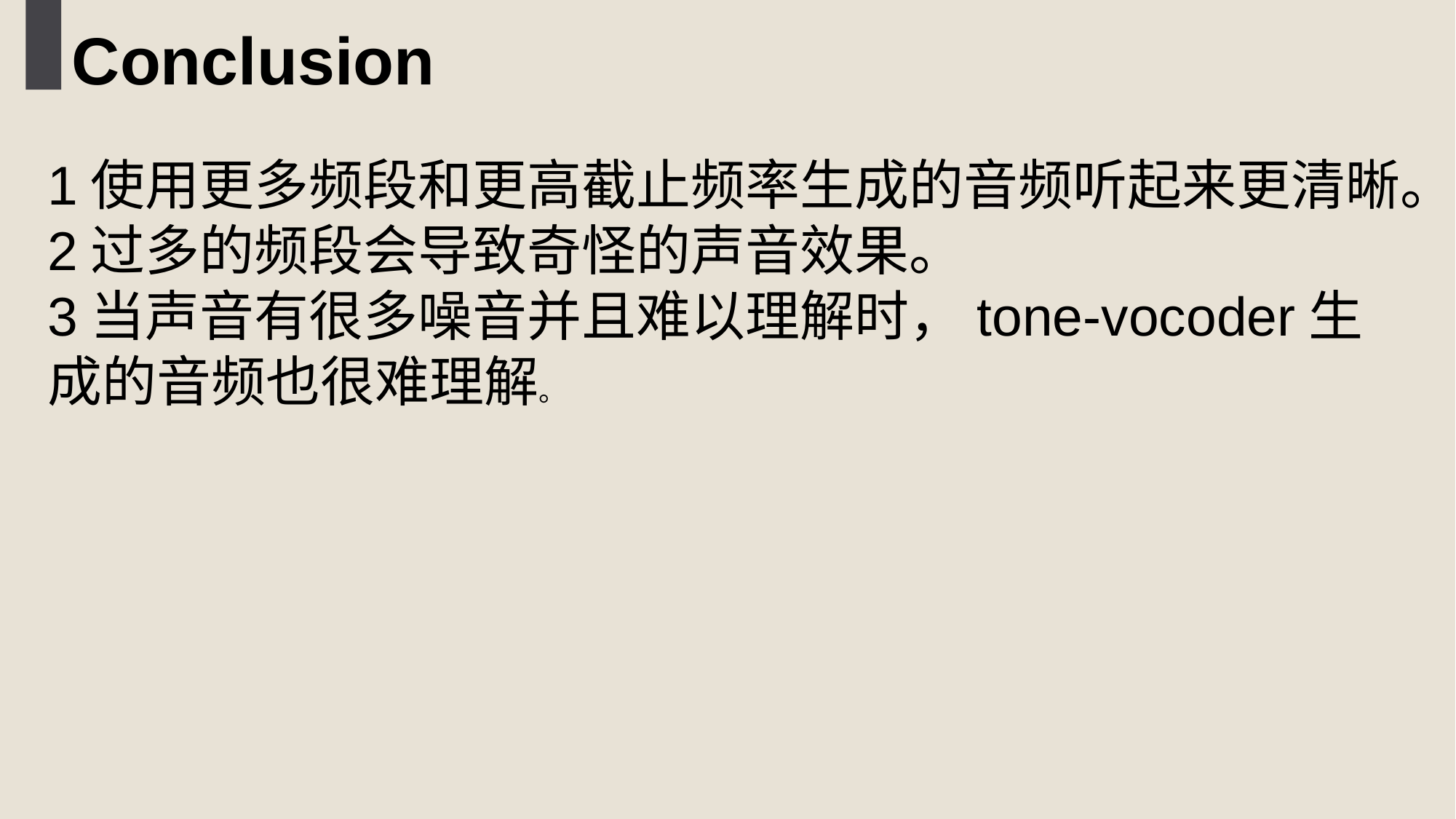

Conclusion

1使用更多频段和更高截止频率生成的音频听起来更清晰。
2过多的频段会导致奇怪的声音效果。
3当声音有很多噪音并且难以理解时，tone-vocoder生成的音频也很难理解。